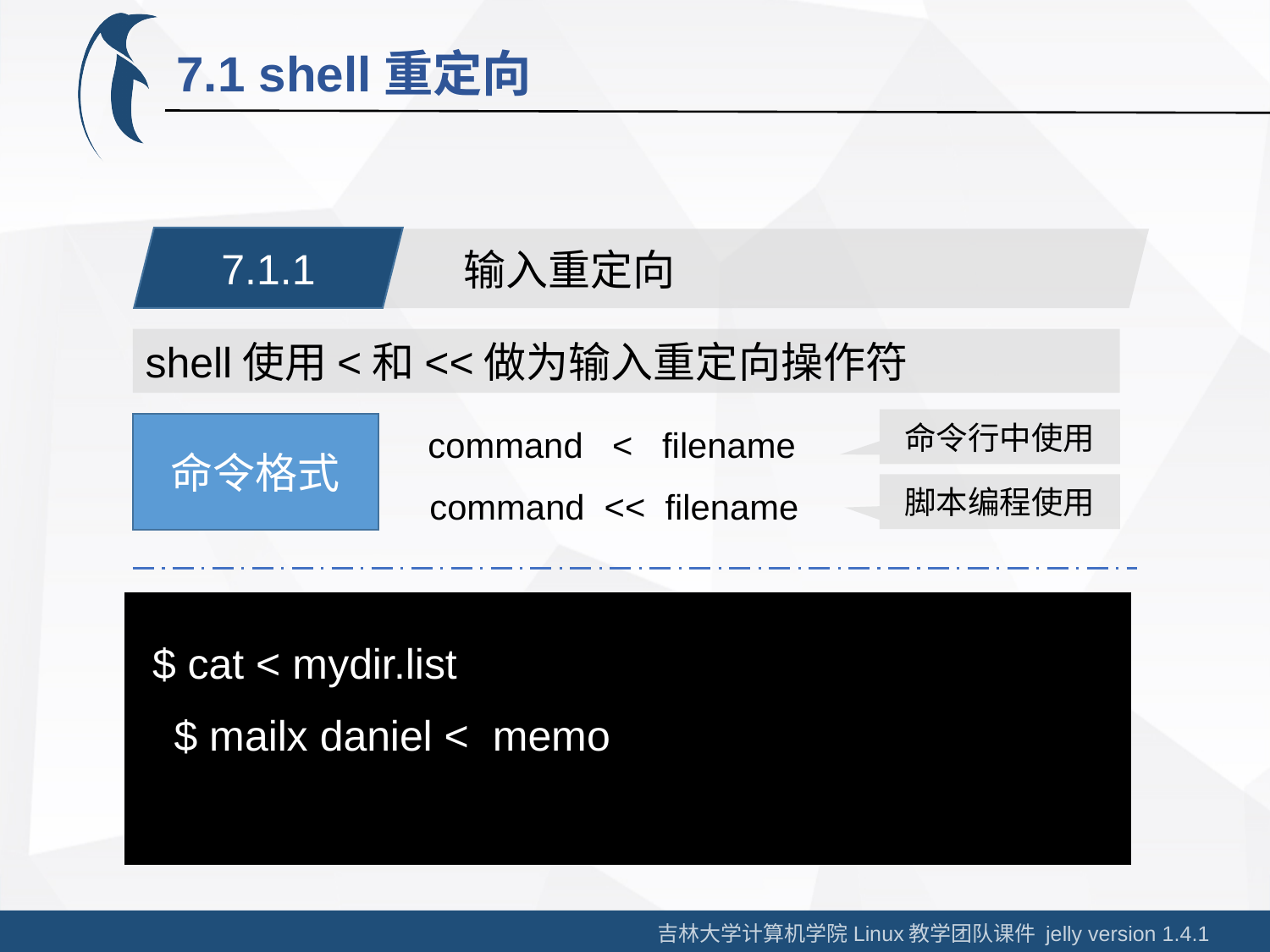

7.1 shell重定向
7.1.1
输入重定向
shell使用<和<<做为输入重定向操作符
命令行中使用
命令格式
command   <   filename
脚本编程使用
command  <<  filename

$ cat < mydir.list
$ mailx daniel <  memo